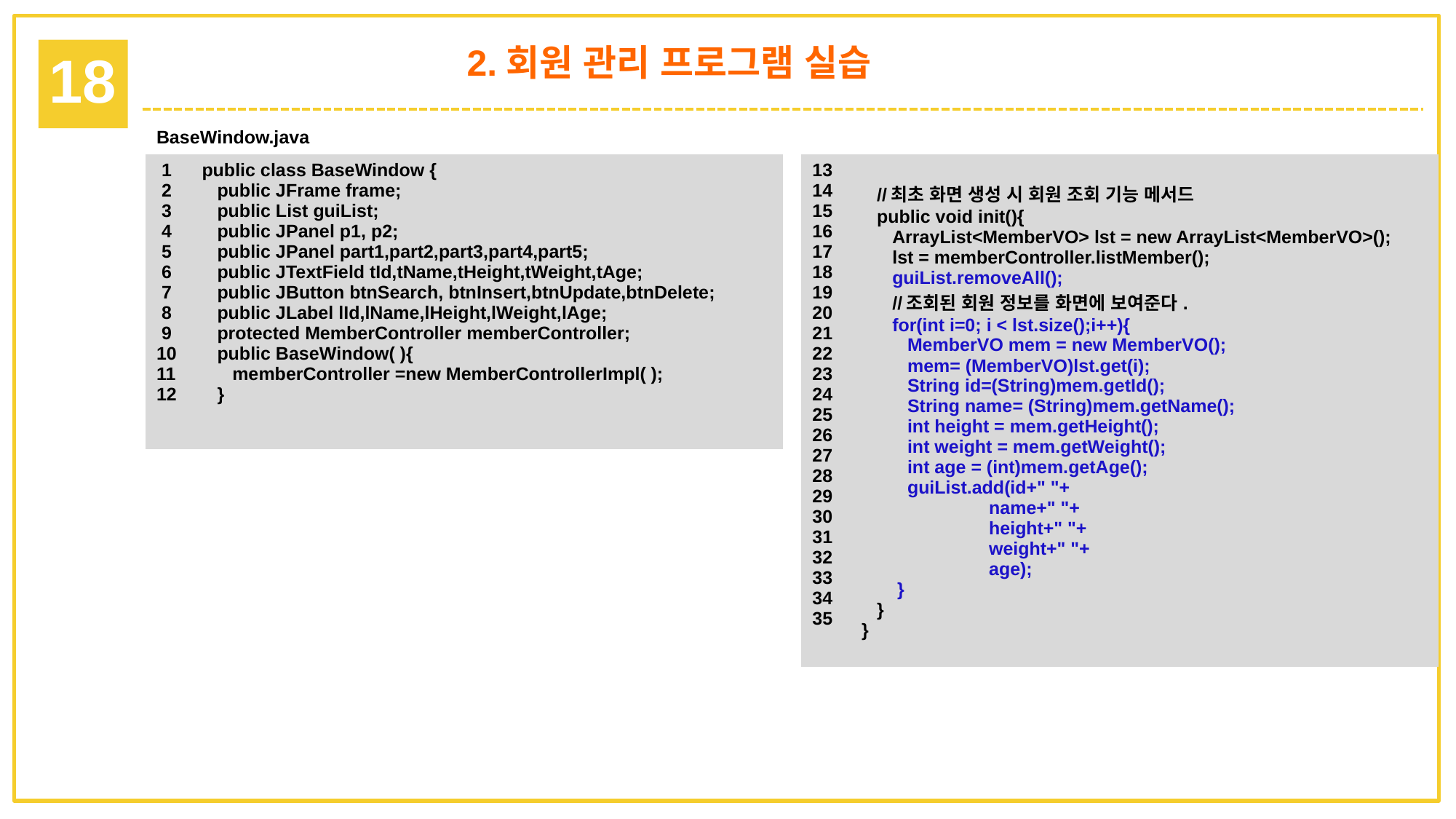

2.회원 관리 프로그램 실습
18

| BaseWindow.java |  |
| --- | --- |
| 1 2 3 4 5 6 7 8 9 10 11 12 | public class BaseWindow { public JFrame frame; public List guiList; public JPanel p1, p2; public JPanel part1,part2,part3,part4,part5; public JTextField tId,tName,tHeight,tWeight,tAge; public JButton btnSearch, btnInsert,btnUpdate,btnDelete; public JLabel lId,lName,lHeight,lWeight,lAge; protected MemberController memberController; public BaseWindow( ){ memberController =new MemberControllerImpl( ); } |
|  |  |
| --- | --- |
| 13 14 15 16 17 18 19 20 21 22 23 24 25 26 27 28 29 30 31 32 33 34 35 | //최초 화면 생성 시 회원 조회 기능 메서드 public void init(){ ArrayList<MemberVO> lst = new ArrayList<MemberVO>(); lst = memberController.listMember(); guiList.removeAll(); //조회된 회원 정보를 화면에 보여준다. for(int i=0; i < lst.size();i++){ MemberVO mem = new MemberVO(); mem= (MemberVO)lst.get(i); String id=(String)mem.getId(); String name= (String)mem.getName(); int height = mem.getHeight(); int weight = mem.getWeight(); int age = (int)mem.getAge(); guiList.add(id+" "+ name+" "+ height+" "+ weight+" "+ age); } } } |